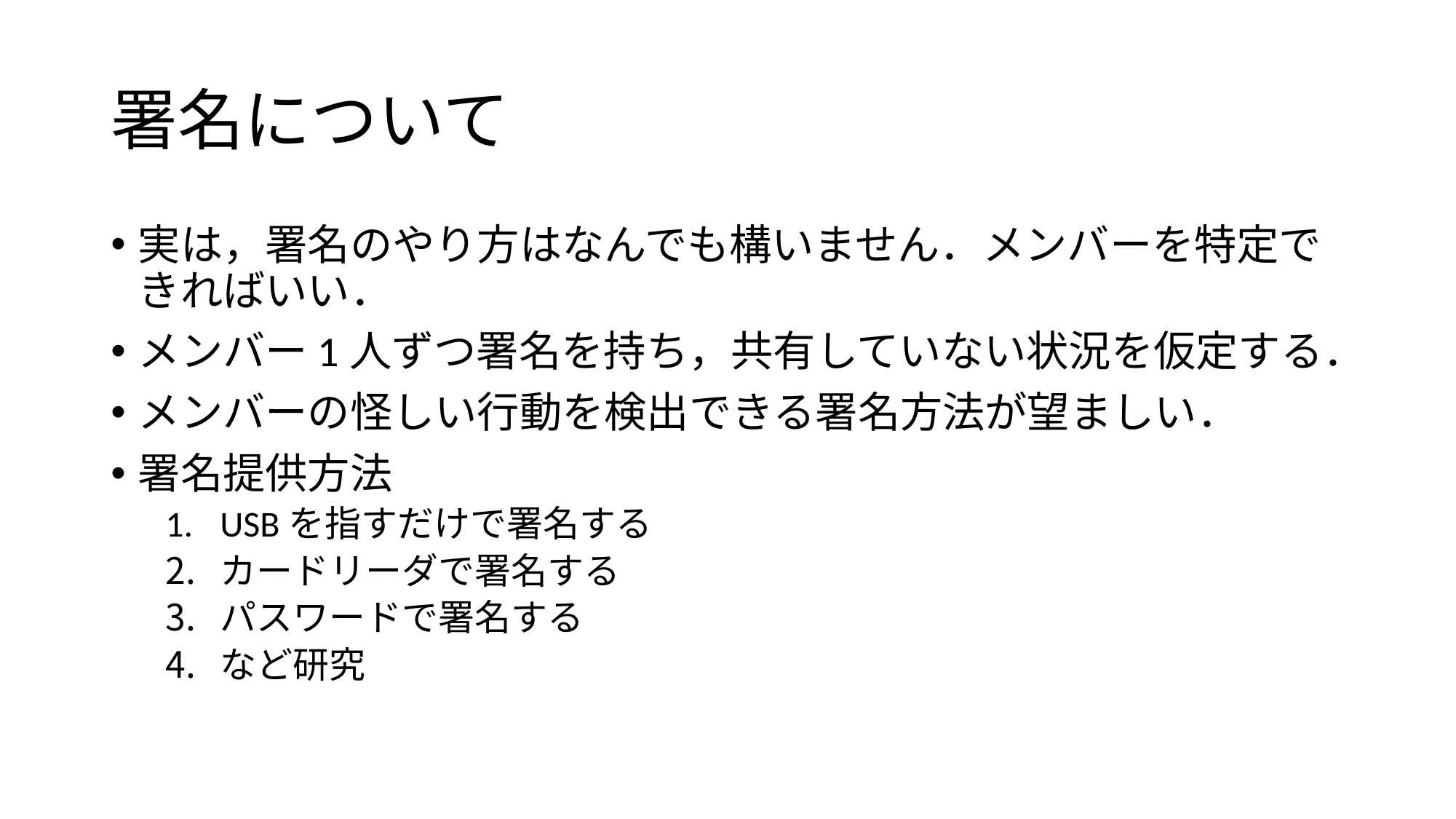

# 署名について
実は，署名のやり方はなんでも構いません．メンバーを特定できればいい．
メンバー1人ずつ署名を持ち，共有していない状況を仮定する．
メンバーの怪しい行動を検出できる署名方法が望ましい．
署名提供方法
USBを指すだけで署名する
カードリーダで署名する
パスワードで署名する
など研究